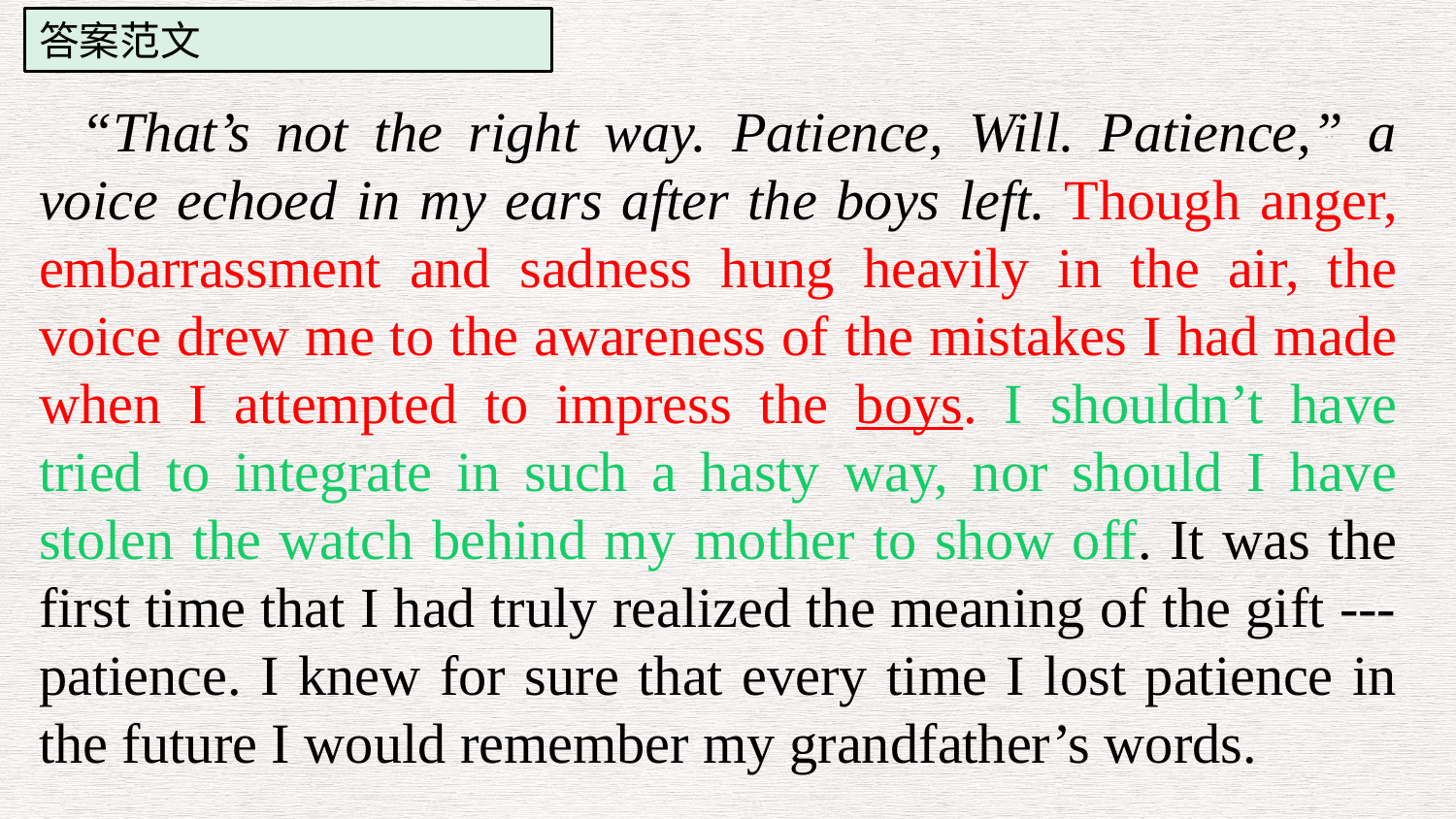

答案范文
“That’s not the right way. Patience, Will. Patience,” a voice echoed in my ears after the boys left. Though anger, embarrassment and sadness hung heavily in the air, the voice drew me to the awareness of the mistakes I had made when I attempted to impress the boys. I shouldn’t have tried to integrate in such a hasty way, nor should I have stolen the watch behind my mother to show off. It was the first time that I had truly realized the meaning of the gift --- patience. I knew for sure that every time I lost patience in the future I would remember my grandfather’s words.